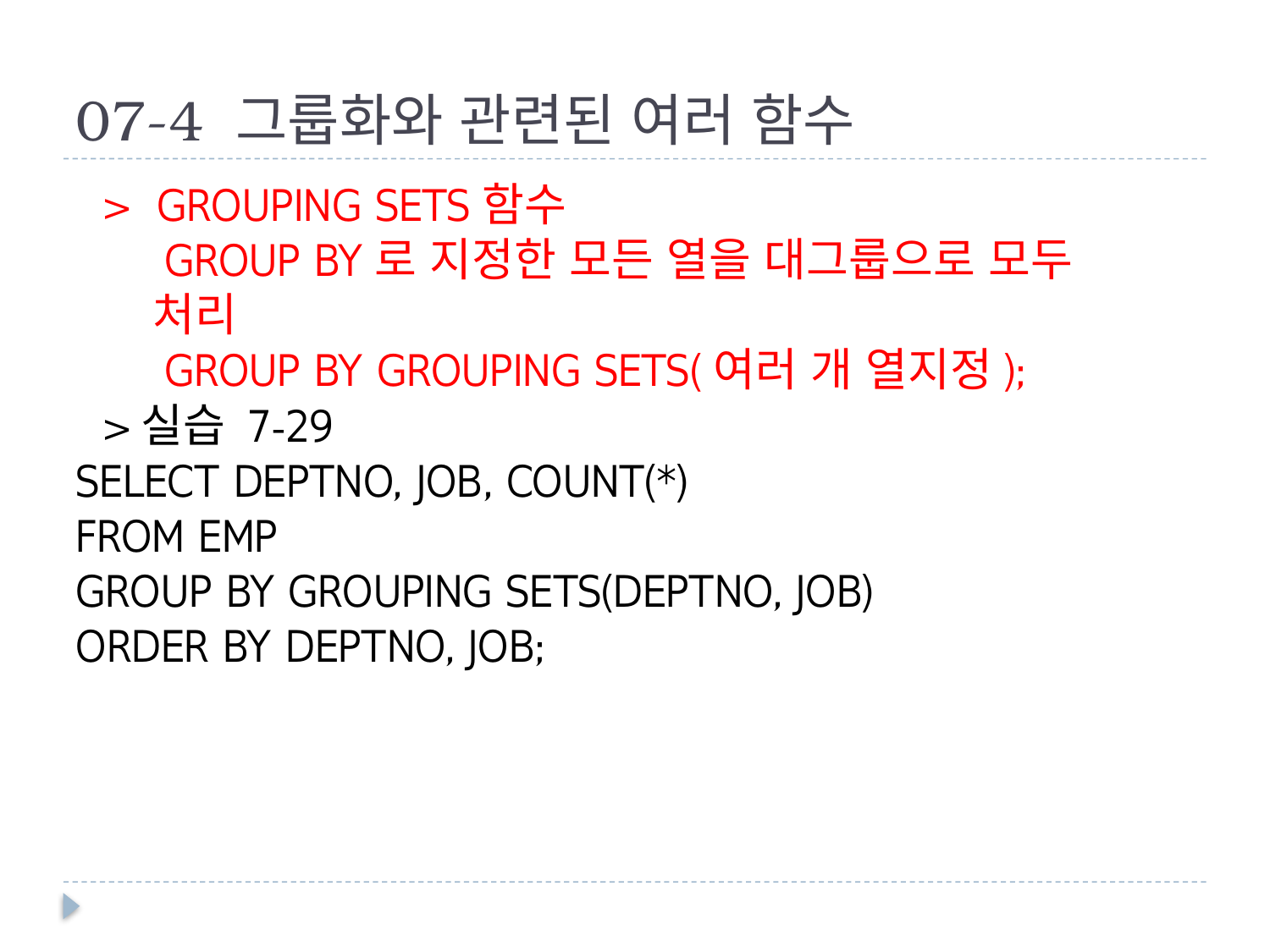

# 07-4 그룹화와 관련된 여러 함수
  >  GROUPING SETS함수
      GROUP BY로 지정한 모든 열을 대그룹으로 모두
      처리
      GROUP BY GROUPING SETS(여러 개 열지정);
  >실습 7-29
SELECT DEPTNO, JOB, COUNT(*)
FROM EMP
GROUP BY GROUPING SETS(DEPTNO, JOB)
ORDER BY DEPTNO, JOB;